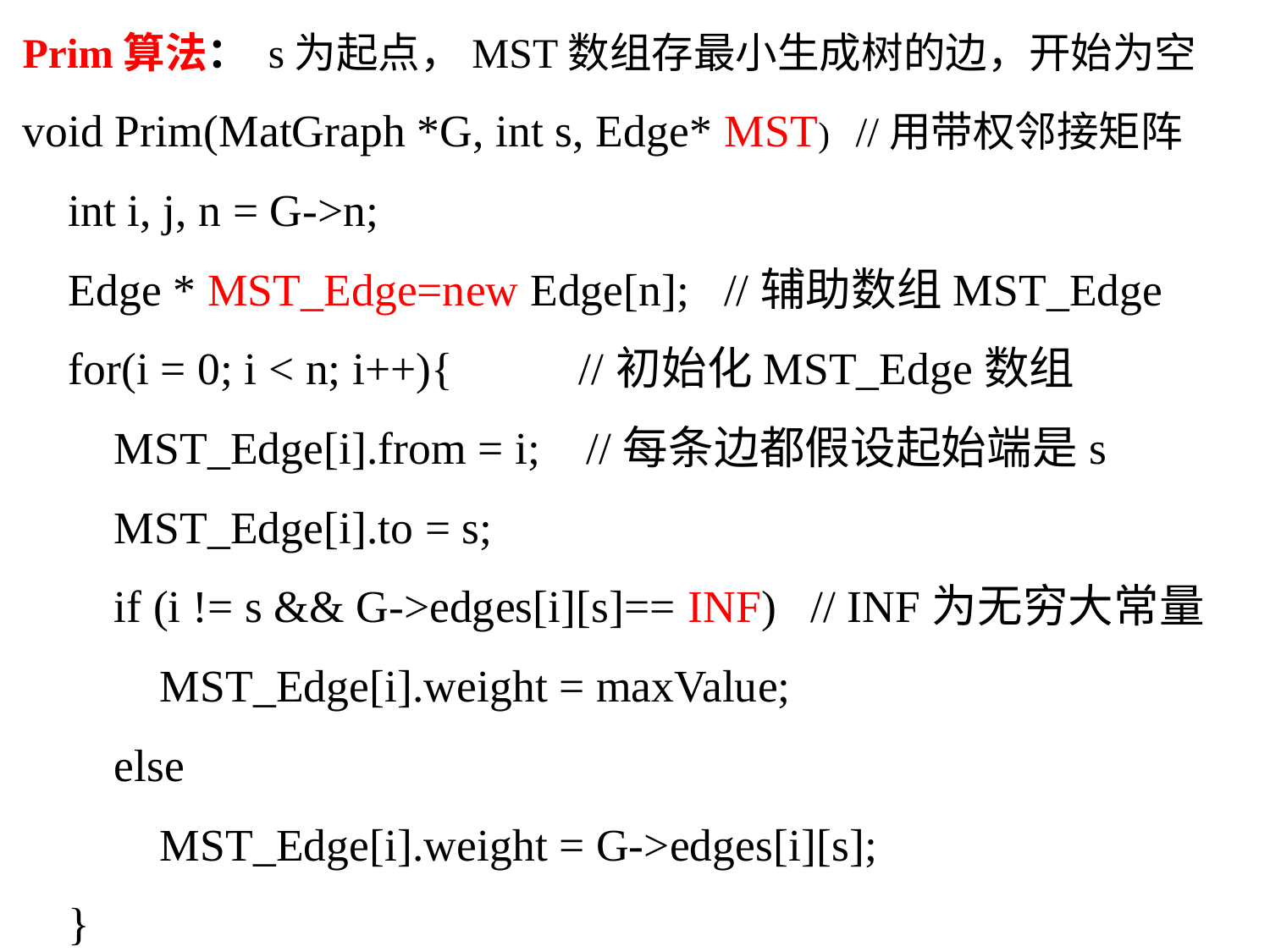

Prim算法： s为起点，MST数组存最小生成树的边，开始为空
void Prim(MatGraph *G, int s, Edge* MST)   //用带权邻接矩阵
    int i, j, n = G->n;
    Edge * MST_Edge=new Edge[n];   //辅助数组MST_Edge
    for(i = 0; i < n; i++){           //初始化MST_Edge数组
        MST_Edge[i].from = i;    //每条边都假设起始端是s
        MST_Edge[i].to = s;
        if (i != s && G->edges[i][s]== INF)   // INF为无穷大常量
            MST_Edge[i].weight = maxValue;
        else
            MST_Edge[i].weight = G->edges[i][s];
    }